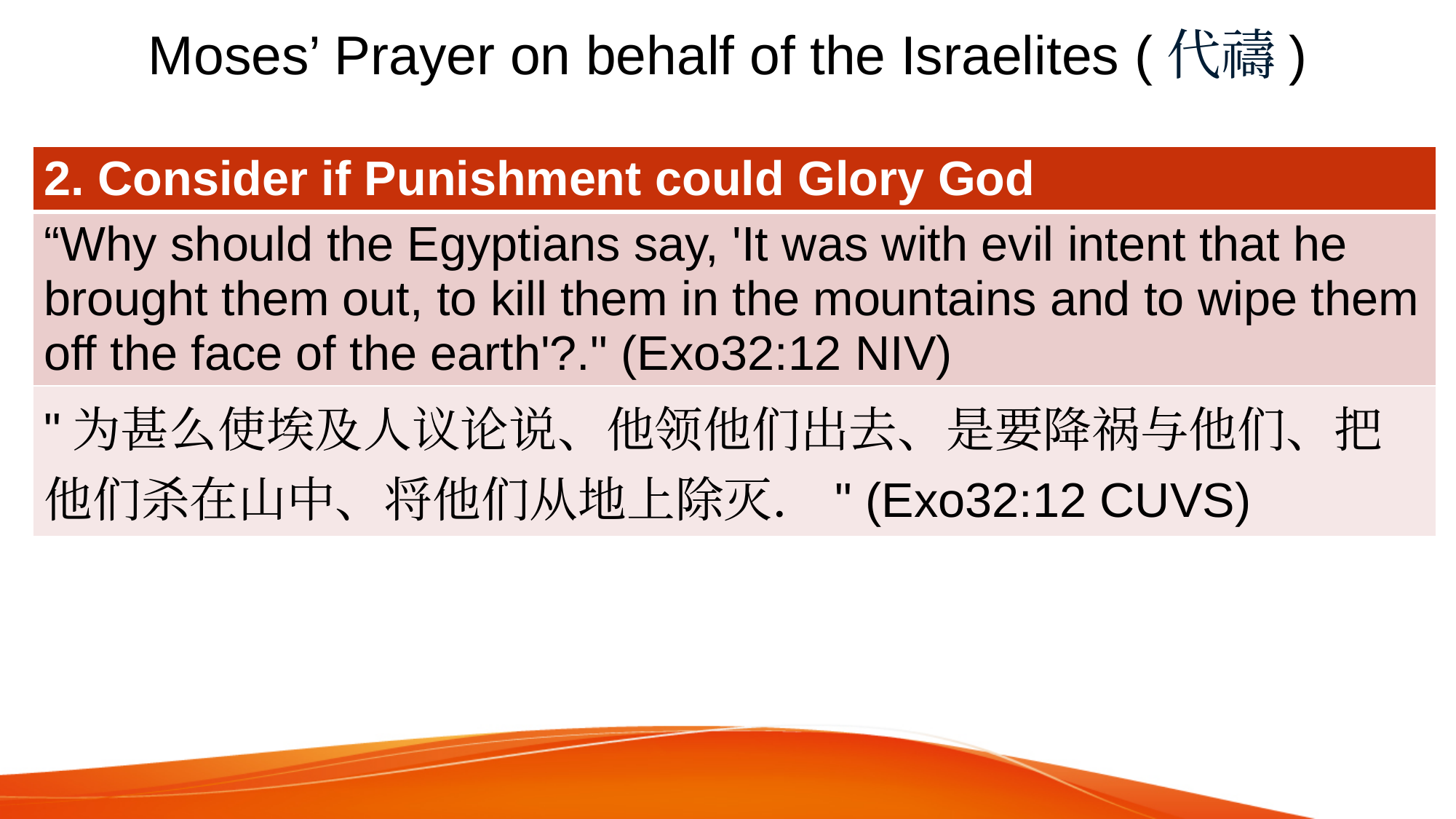

# Moses’ Prayer on behalf of the Israelites (代禱)
| 2. Consider if Punishment could Glory God |
| --- |
| “Why should the Egyptians say, 'It was with evil intent that he brought them out, to kill them in the mountains and to wipe them off the face of the earth'?." (Exo32:12 NIV) |
| "为甚么使埃及人议论说、他领他们出去、是要降祸与他们、把他们杀在山中、将他们从地上除灭．" (Exo32:12 CUVS) |